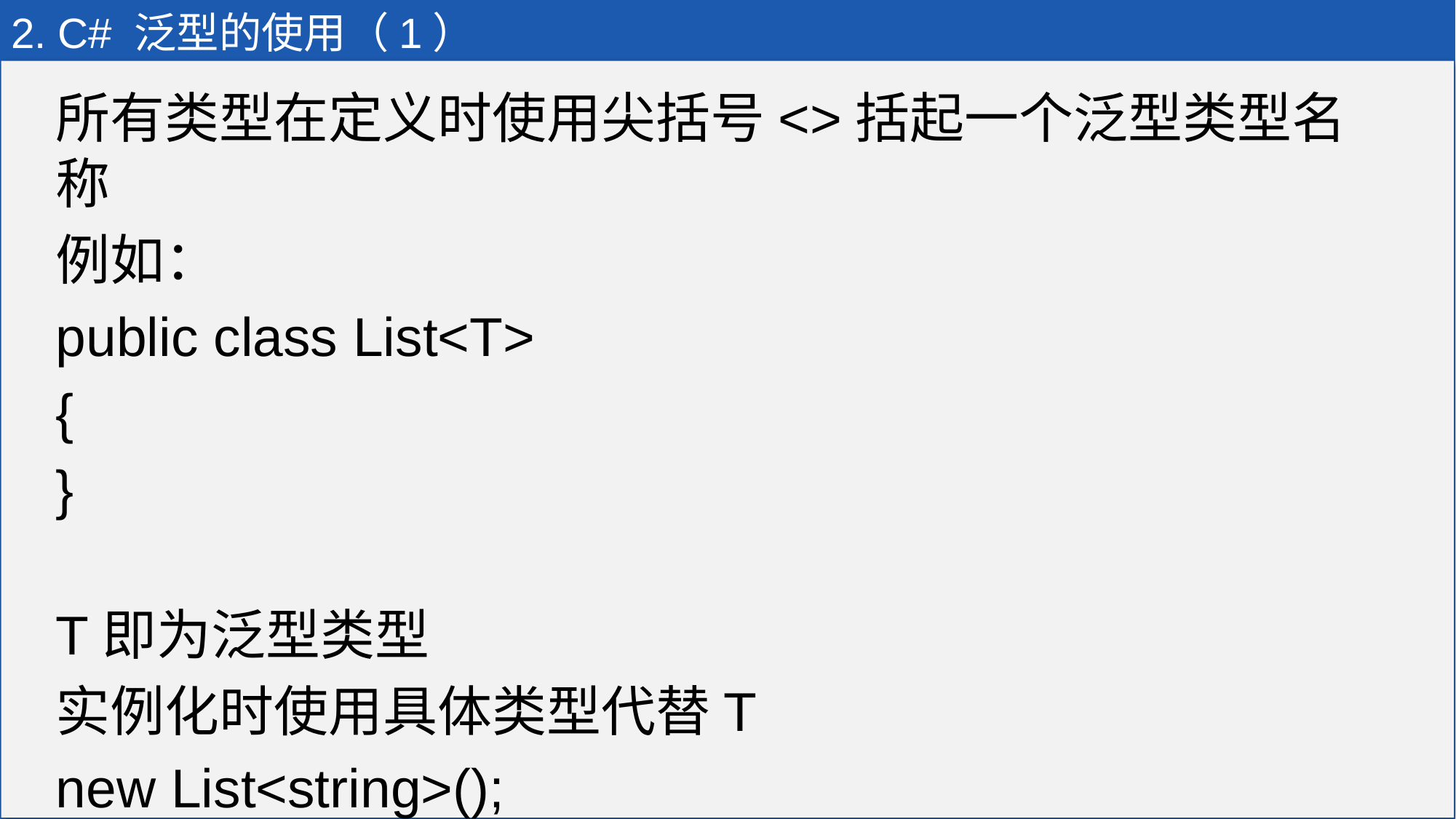

# 2. C# 泛型的使用（1）
所有类型在定义时使用尖括号<>括起一个泛型类型名称
例如：
public class List<T>
{
}

T即为泛型类型
实例化时使用具体类型代替T
new List<string>();